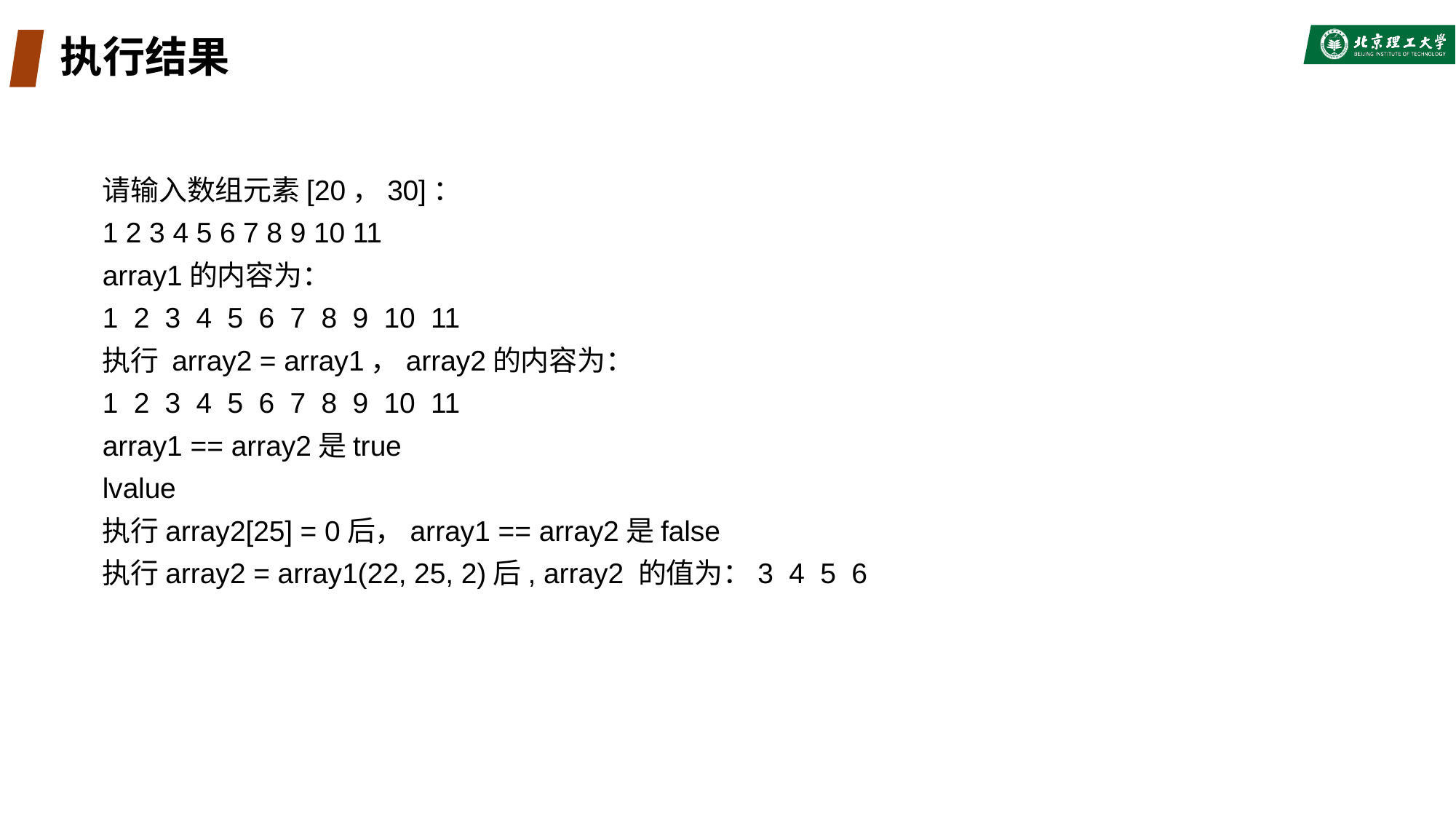

# 执行结果
请输入数组元素[20，30]：
1 2 3 4 5 6 7 8 9 10 11
array1的内容为：
1  2  3  4  5  6  7  8  9  10  11
执行 array2 = array1，array2的内容为：
1  2  3  4  5  6  7  8  9  10  11
array1 == array2是true
lvalue
执行array2[25] = 0后，array1 == array2是false
执行array2 = array1(22, 25, 2)后, array2 的值为：3  4  5  6